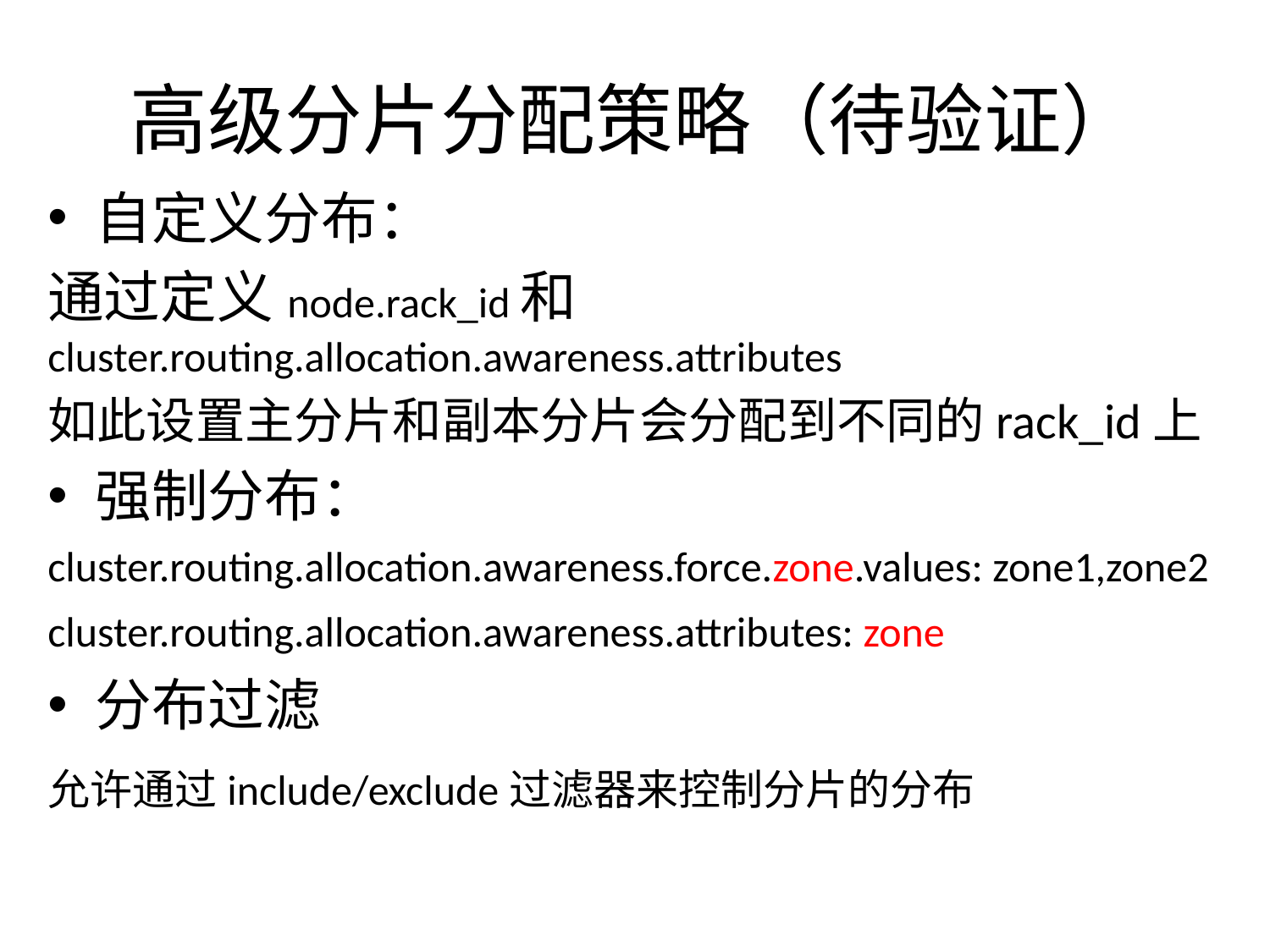

# 高级分片分配策略（待验证）
自定义分布：
通过定义node.rack_id和cluster.routing.allocation.awareness.attributes
如此设置主分片和副本分片会分配到不同的rack_id上
强制分布：
cluster.routing.allocation.awareness.force.zone.values: zone1,zone2
cluster.routing.allocation.awareness.attributes: zone
分布过滤
允许通过include/exclude过滤器来控制分片的分布